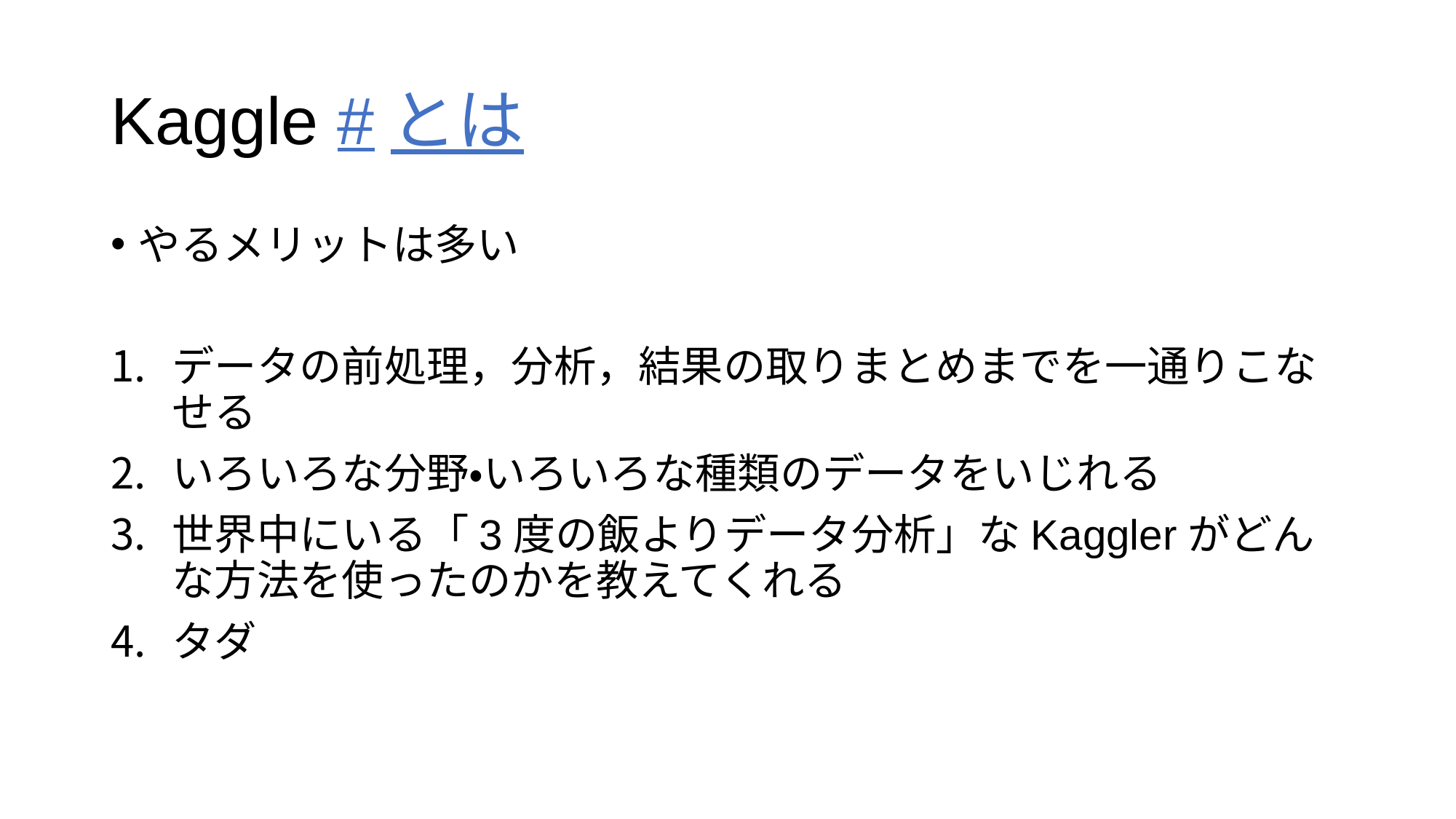

# Kaggle #とは
やるメリットは多い

データの前処理，分析，結果の取りまとめまでを一通りこなせる
いろいろな分野・いろいろな種類のデータをいじれる
世界中にいる「3度の飯よりデータ分析」なKagglerがどんな方法を使ったのかを教えてくれる
タダ